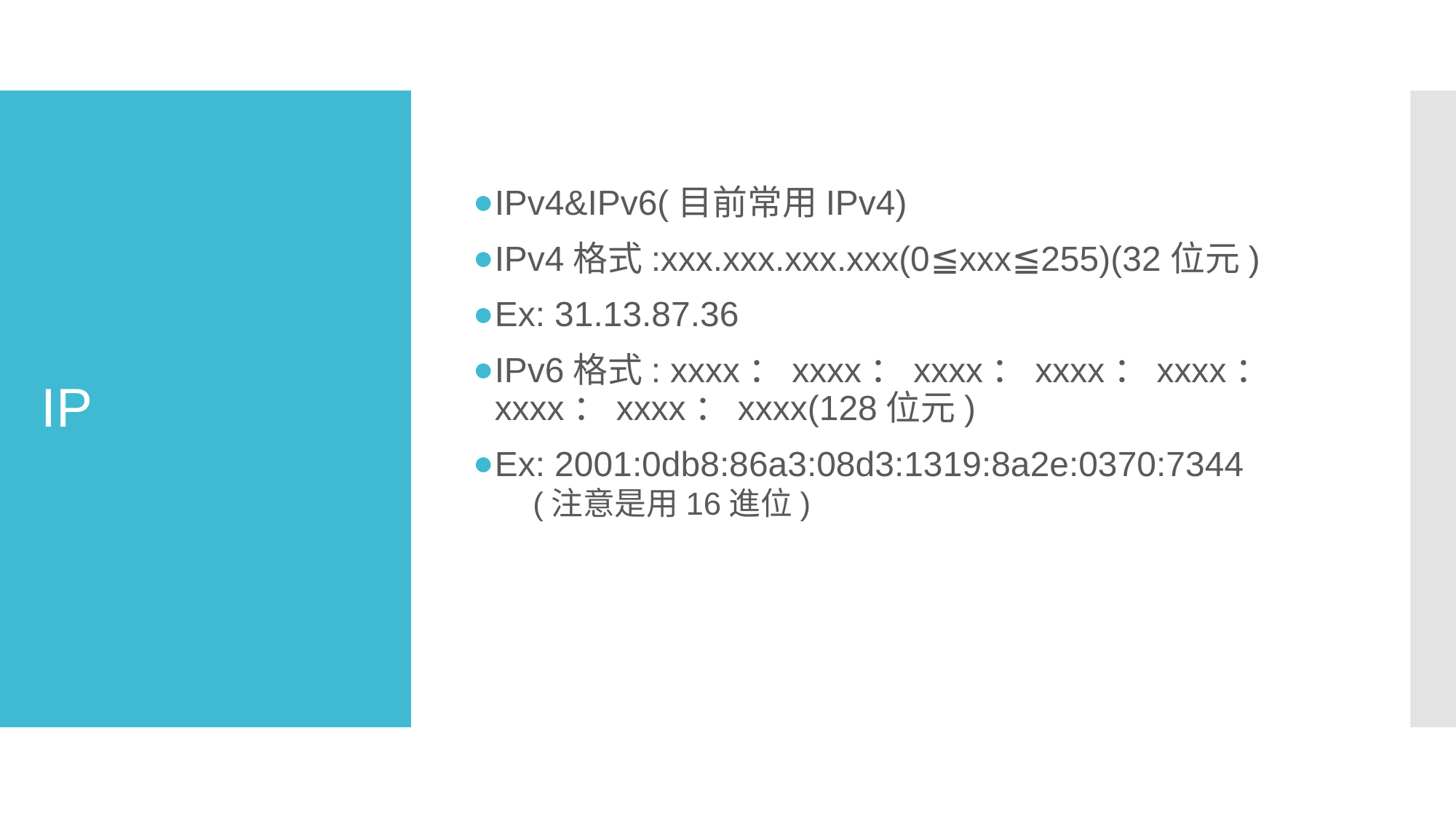

IPv4&IPv6(目前常用IPv4)
IPv4格式:xxx.xxx.xxx.xxx(0≦xxx≦255)(32位元)
Ex: 31.13.87.36
IPv6格式: xxxx：xxxx：xxxx：xxxx：xxxx：xxxx：xxxx：xxxx(128位元)
Ex: 2001:0db8:86a3:08d3:1319:8a2e:0370:7344
(注意是用16進位)

# IP